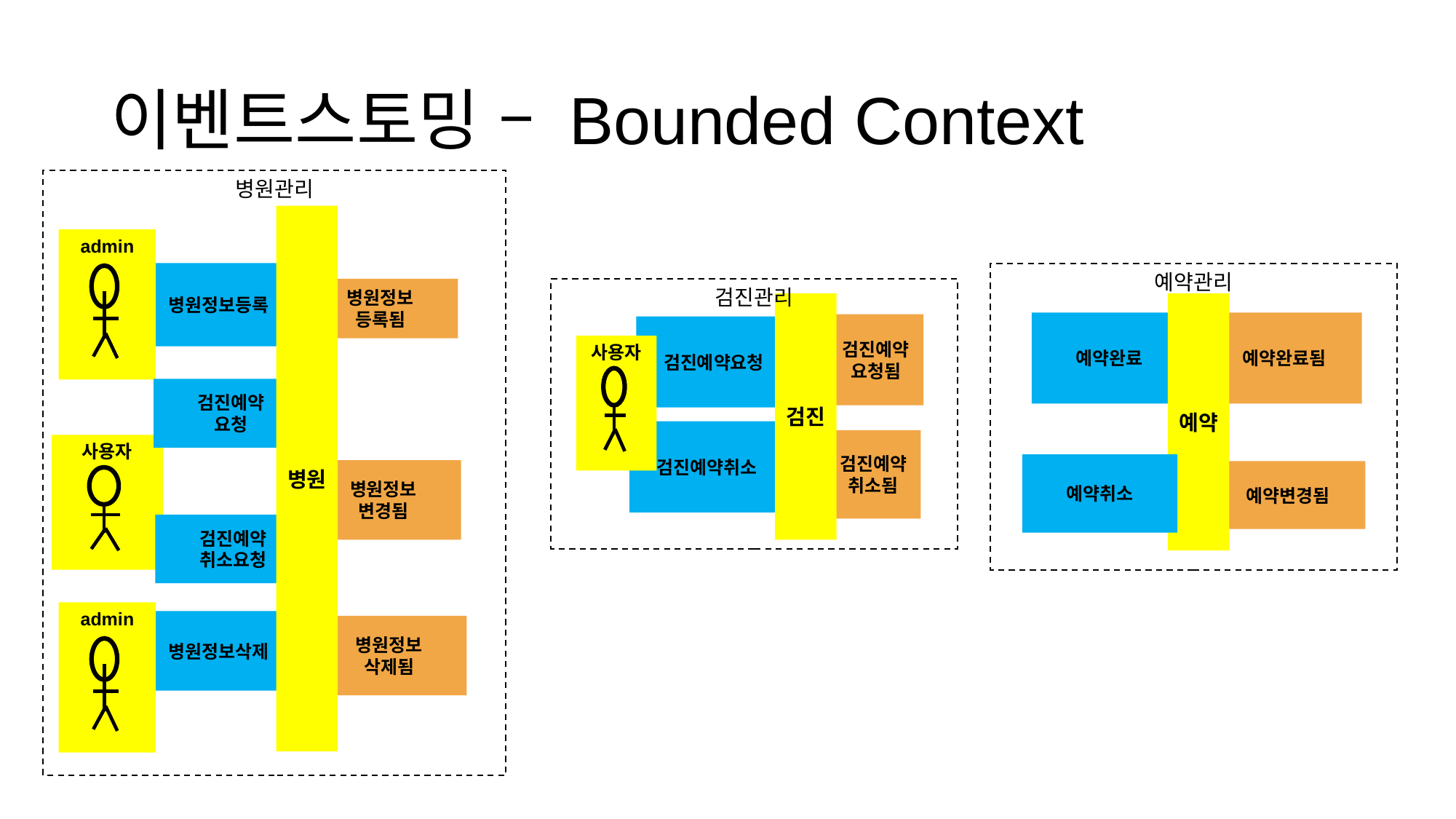

# 이벤트스토밍 – Bounded Context
병원관리
병원
admin

병원정보등록
예약관리
검진관리
병원정보
등록됨
검진
예약
예약완료됨
예약완료
검진예약
요청됨
검진예약요청
사용자

검진예약
요청
검진예약취소
검진예약
취소됨
사용자

예약취소
병원정보
변경됨
예약변경됨
검진예약
취소요청
admin

병원정보삭제
병원정보
삭제됨